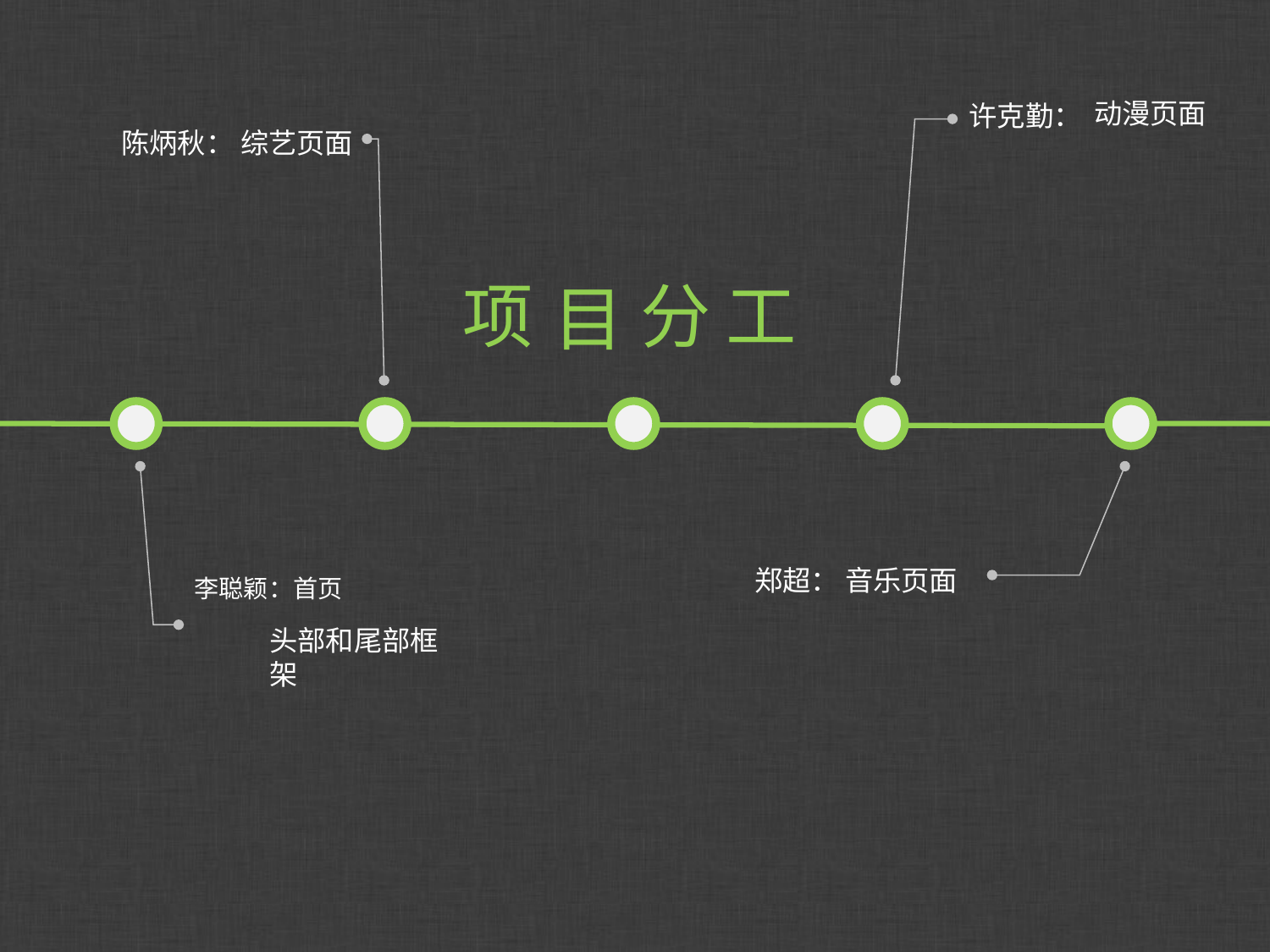

动漫页面
许克勤：
陈炳秋：
综艺页面

项
分
工
目

郑超： 音乐页面
李聪颖：首页

头部和尾部框架